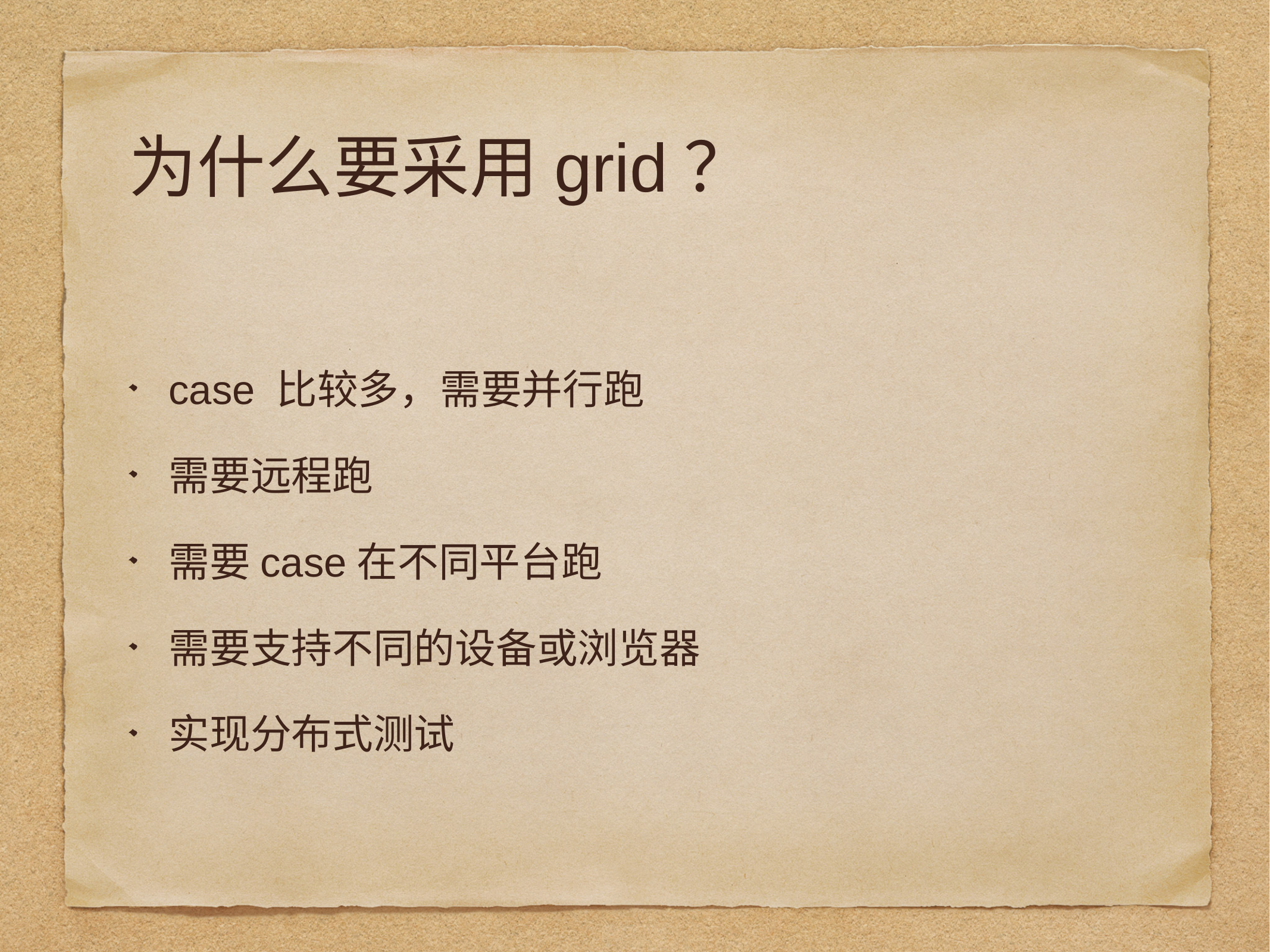

# 为什么要采用grid？
case 比较多，需要并行跑
需要远程跑
需要case在不同平台跑
需要支持不同的设备或浏览器
实现分布式测试